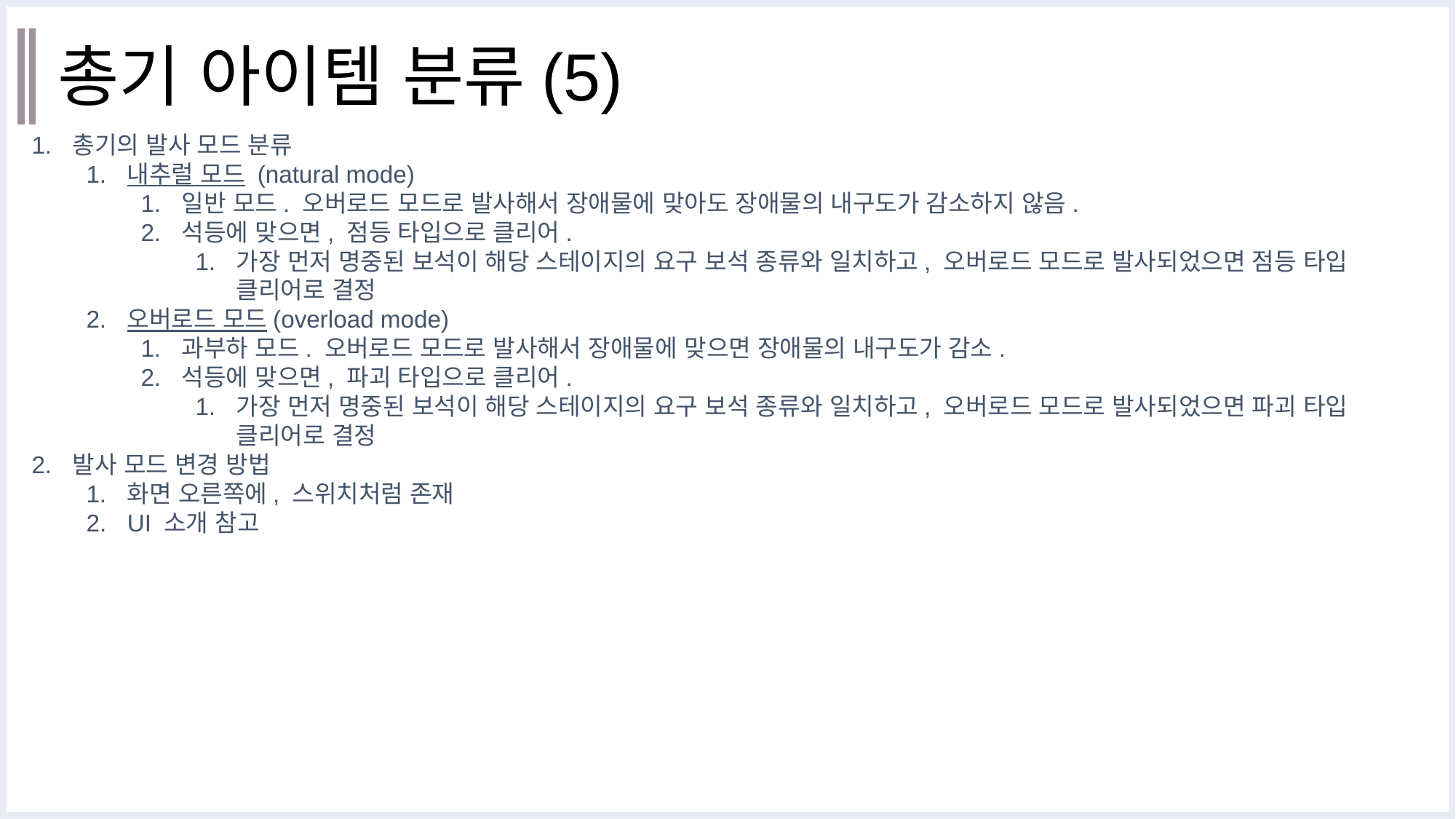

# 총기 아이템 분류(5)
총기의 발사 모드 분류
내추럴 모드 (natural mode)
일반 모드. 오버로드 모드로 발사해서 장애물에 맞아도 장애물의 내구도가 감소하지 않음.
석등에 맞으면, 점등 타입으로 클리어.
가장 먼저 명중된 보석이 해당 스테이지의 요구 보석 종류와 일치하고, 오버로드 모드로 발사되었으면 점등 타입 클리어로 결정
오버로드 모드(overload mode)
과부하 모드. 오버로드 모드로 발사해서 장애물에 맞으면 장애물의 내구도가 감소.
석등에 맞으면, 파괴 타입으로 클리어.
가장 먼저 명중된 보석이 해당 스테이지의 요구 보석 종류와 일치하고, 오버로드 모드로 발사되었으면 파괴 타입 클리어로 결정
발사 모드 변경 방법
화면 오른쪽에, 스위치처럼 존재
UI 소개 참고